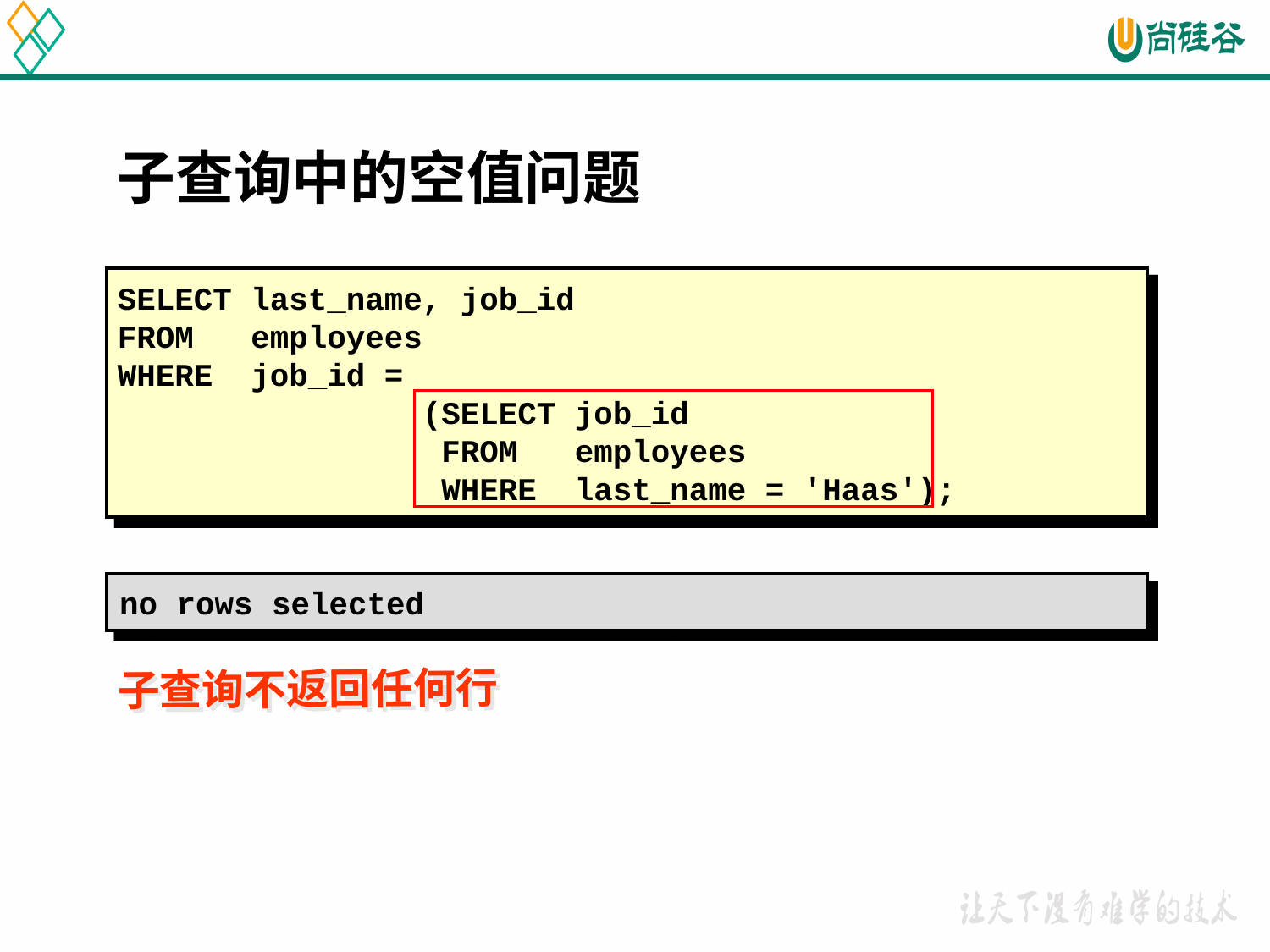

子查询中的空值问题
SELECT last_name, job_id
FROM   employees
WHERE  job_id =
                (SELECT job_id
                 FROM   employees
                 WHERE  last_name = 'Haas');

no rows selected
子查询不返回任何行